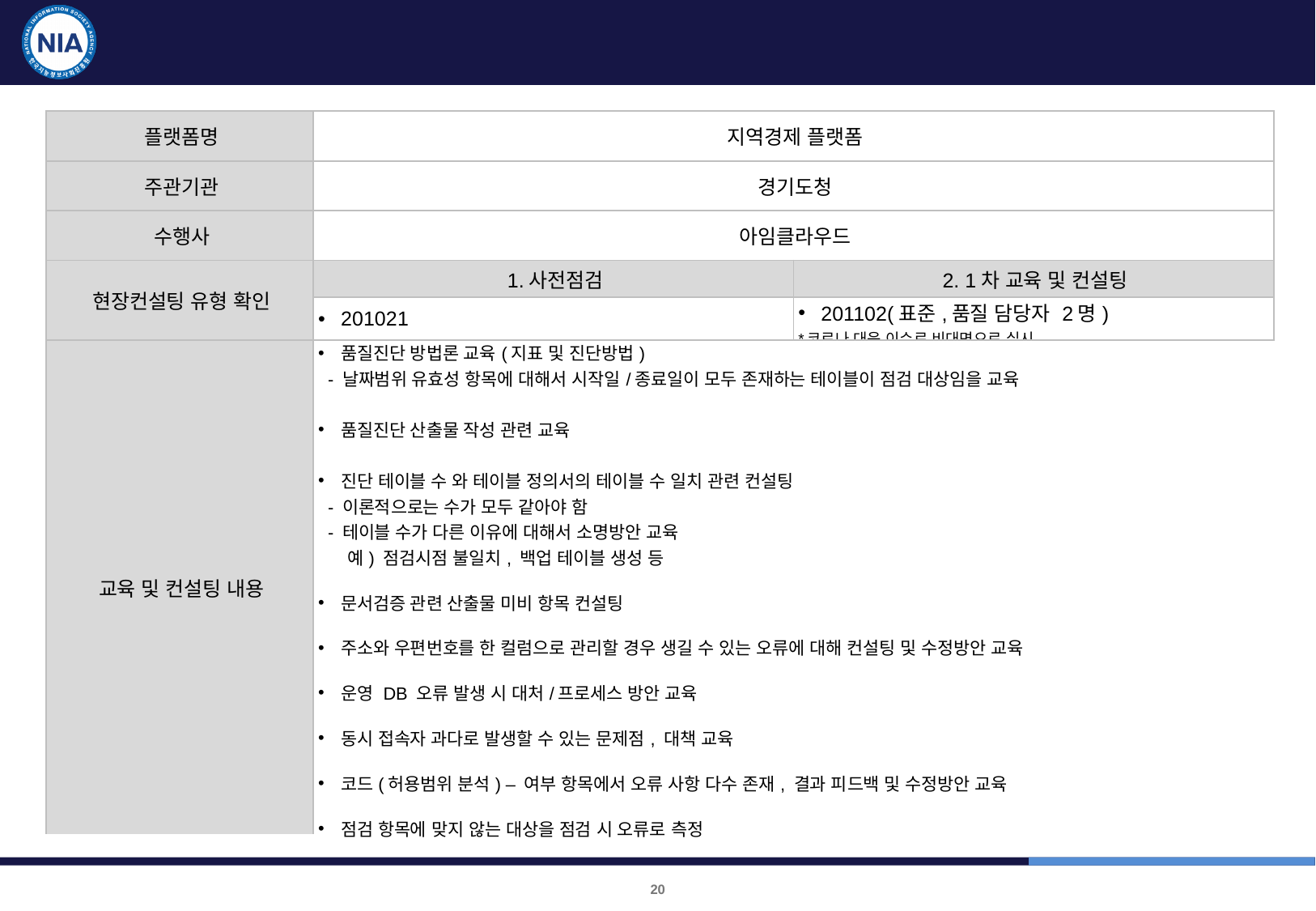

지역경제 플랫폼 교육 및 컨설팅 결과
| 플랫폼명 | 지역경제 플랫폼 |  |
| --- | --- | --- |
| 주관기관 | 경기도청 |  |
| 수행사 | 아임클라우드 |  |
| 현장컨설팅 유형 확인 | 1.사전점검 | 2. 1차 교육 및 컨설팅 |
|  | 201021 | 201102(표준,품질 담당자 2명) \*코로나 대응 이슈로 비대면으로 실시 |
| 교육 및 컨설팅 내용 | 품질진단 방법론 교육(지표 및 진단방법) - 날짜범위 유효성 항목에 대해서 시작일/종료일이 모두 존재하는 테이블이 점검 대상임을 교육 품질진단 산출물 작성 관련 교육 진단 테이블 수 와 테이블 정의서의 테이블 수 일치 관련 컨설팅 - 이론적으로는 수가 모두 같아야 함 - 테이블 수가 다른 이유에 대해서 소명방안 교육 예) 점검시점 불일치, 백업 테이블 생성 등 문서검증 관련 산출물 미비 항목 컨설팅 주소와 우편번호를 한 컬럼으로 관리할 경우 생길 수 있는 오류에 대해 컨설팅 및 수정방안 교육 운영 DB 오류 발생 시 대처/프로세스 방안 교육 동시 접속자 과다로 발생할 수 있는 문제점, 대책 교육 코드(허용범위 분석) – 여부 항목에서 오류 사항 다수 존재, 결과 피드백 및 수정방안 교육 점검 항목에 맞지 않는 대상을 점검 시 오류로 측정 |  |